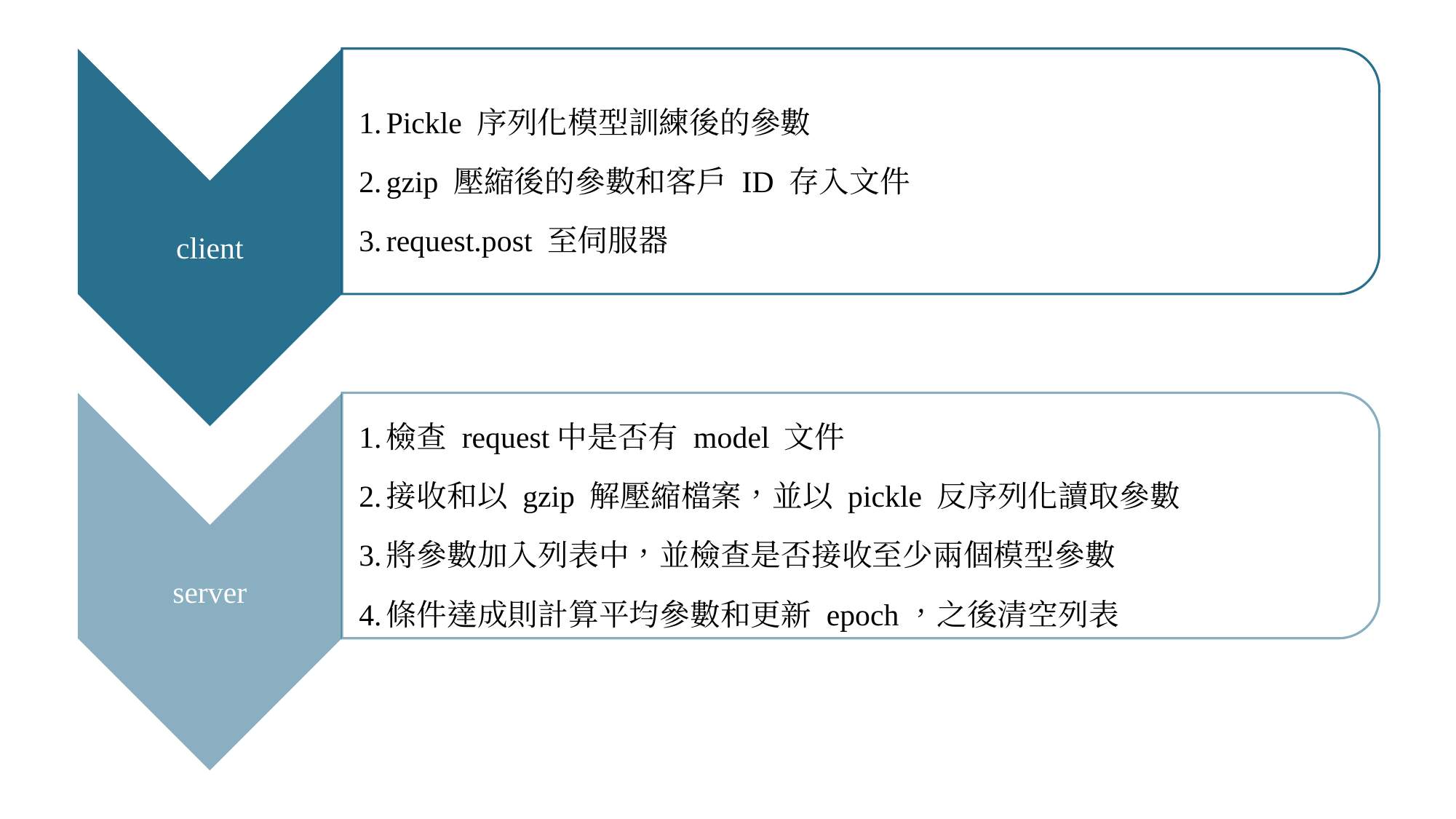

Pickle 序列化模型訓練後的參數
gzip 壓縮後的參數和客戶 ID 存入文件
request.post 至伺服器

client
檢查 request中是否有 model 文件
接收和以 gzip 解壓縮檔案，並以 pickle 反序列化讀取參數
將參數加入列表中，並檢查是否接收至少兩個模型參數
條件達成則計算平均參數和更新 epoch，之後清空列表

server